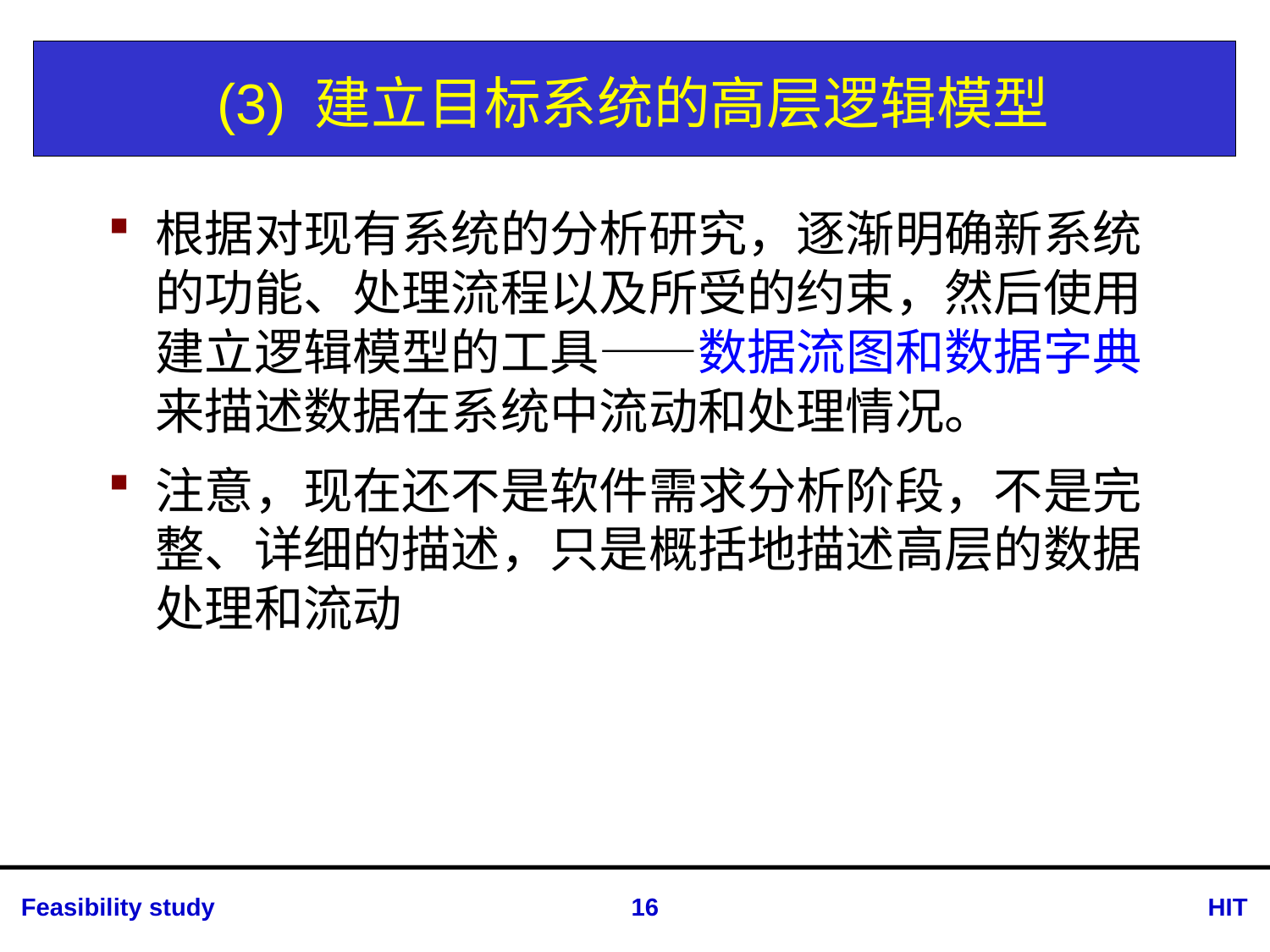

# (3) 建立目标系统的高层逻辑模型
根据对现有系统的分析研究，逐渐明确新系统的功能、处理流程以及所受的约束，然后使用建立逻辑模型的工具——数据流图和数据字典来描述数据在系统中流动和处理情况。
注意，现在还不是软件需求分析阶段，不是完整、详细的描述，只是概括地描述高层的数据处理和流动